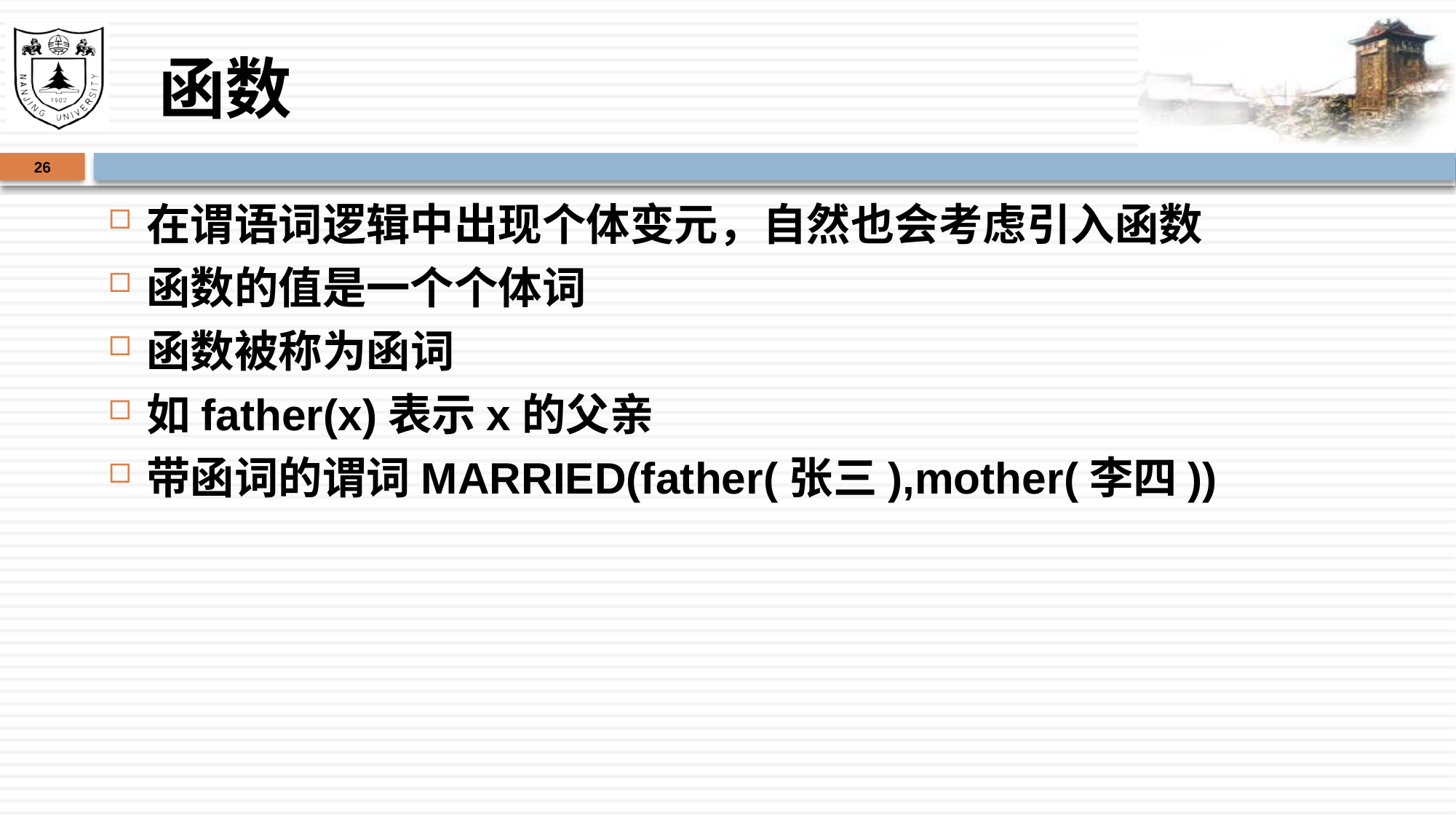

# 函数
26
在谓语词逻辑中出现个体变元，自然也会考虑引入函数
函数的值是一个个体词
函数被称为函词
如father(x)表示x的父亲
带函词的谓词MARRIED(father(张三),mother(李四))